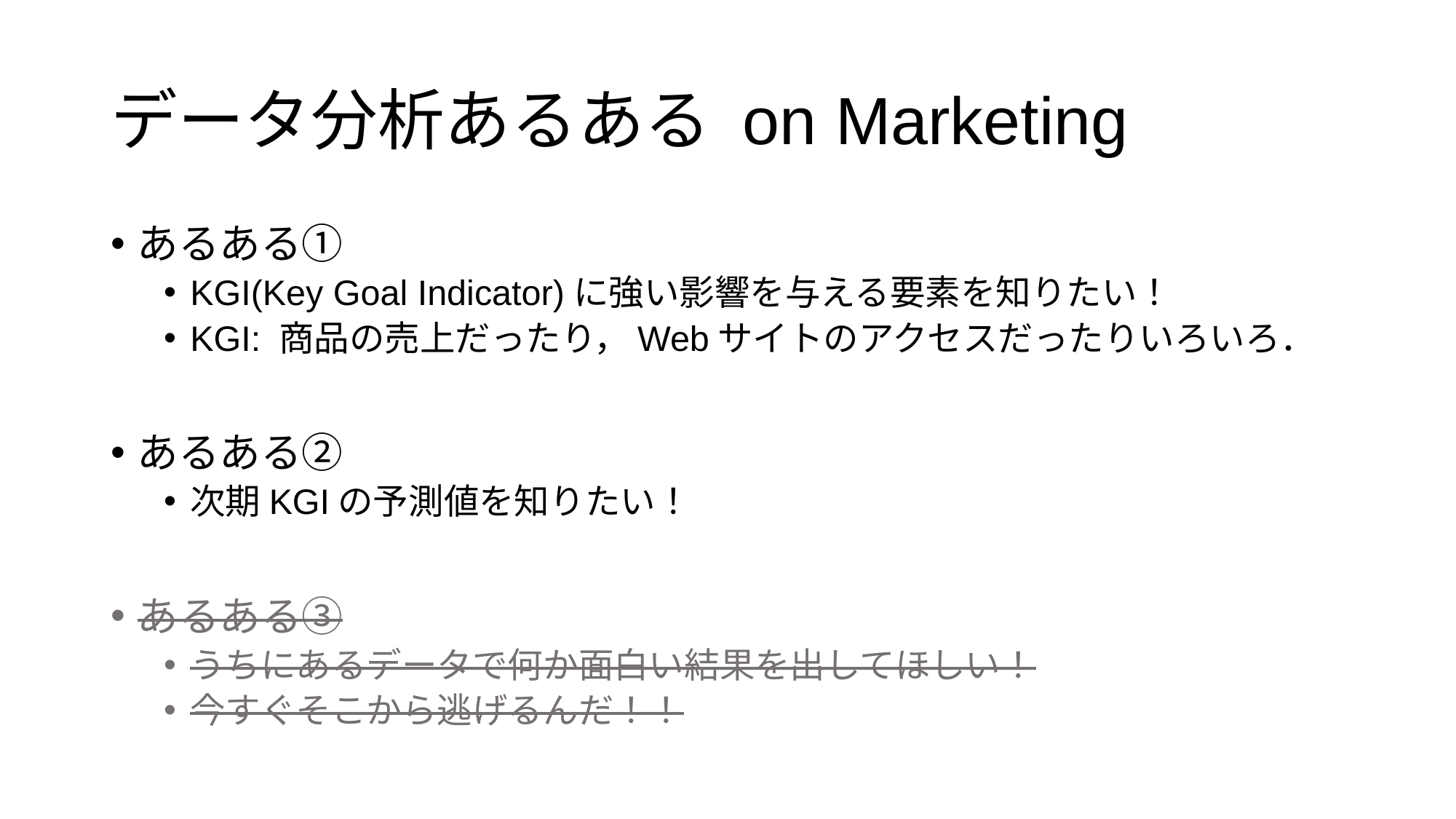

# データ分析あるある on Marketing
あるある①
KGI(Key Goal Indicator)に強い影響を与える要素を知りたい！
KGI: 商品の売上だったり，Webサイトのアクセスだったりいろいろ．

あるある②
次期KGIの予測値を知りたい！

あるある③
うちにあるデータで何か面白い結果を出してほしい！
今すぐそこから逃げるんだ！！